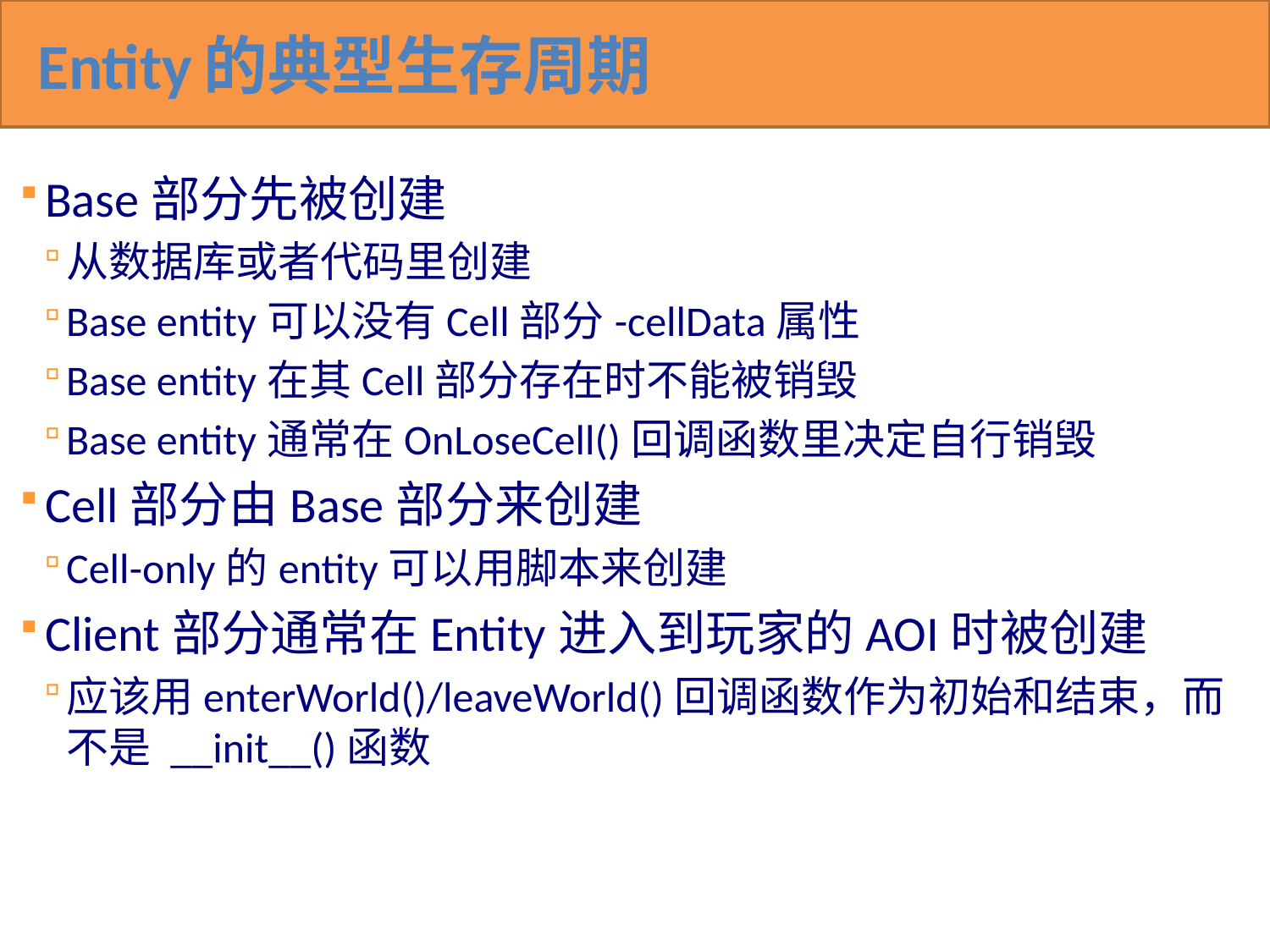

# Entity的典型生存周期
Base部分先被创建
从数据库或者代码里创建
Base entity可以没有Cell部分-cellData属性
Base entity在其Cell部分存在时不能被销毁
Base entity通常在OnLoseCell()回调函数里决定自行销毁
Cell部分由Base部分来创建
Cell-only的entity可以用脚本来创建
Client部分通常在Entity进入到玩家的AOI时被创建
应该用enterWorld()/leaveWorld()回调函数作为初始和结束，而不是 __init__()函数